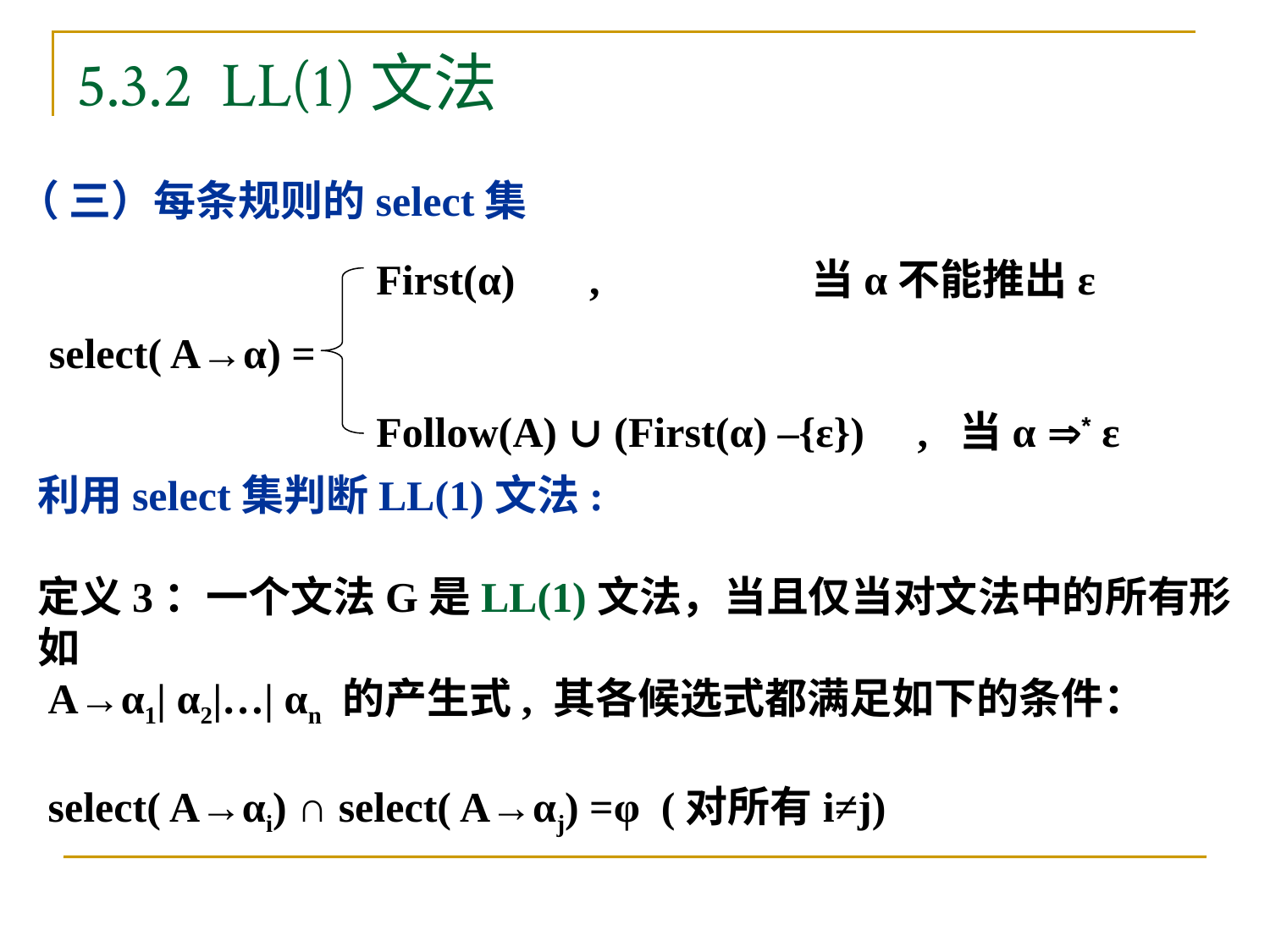

# 5.3.2  LL(1)文法
（ 三）每条规则的select集

   select( A→α) =
First(α)       ,                   当α不能推出ε

Follow(A) ∪ (First(α) –{ε})     ,  当α ⇒* ε
利用select集判断LL(1)文法:

定义3：一个文法G是LL(1)文法，当且仅当对文法中的所有形如
 A→α1| α2|…| αn 的产生式, 其各候选式都满足如下的条件：

 select( A→αi) ∩ select( A→αj) =φ  (对所有i≠j)
58